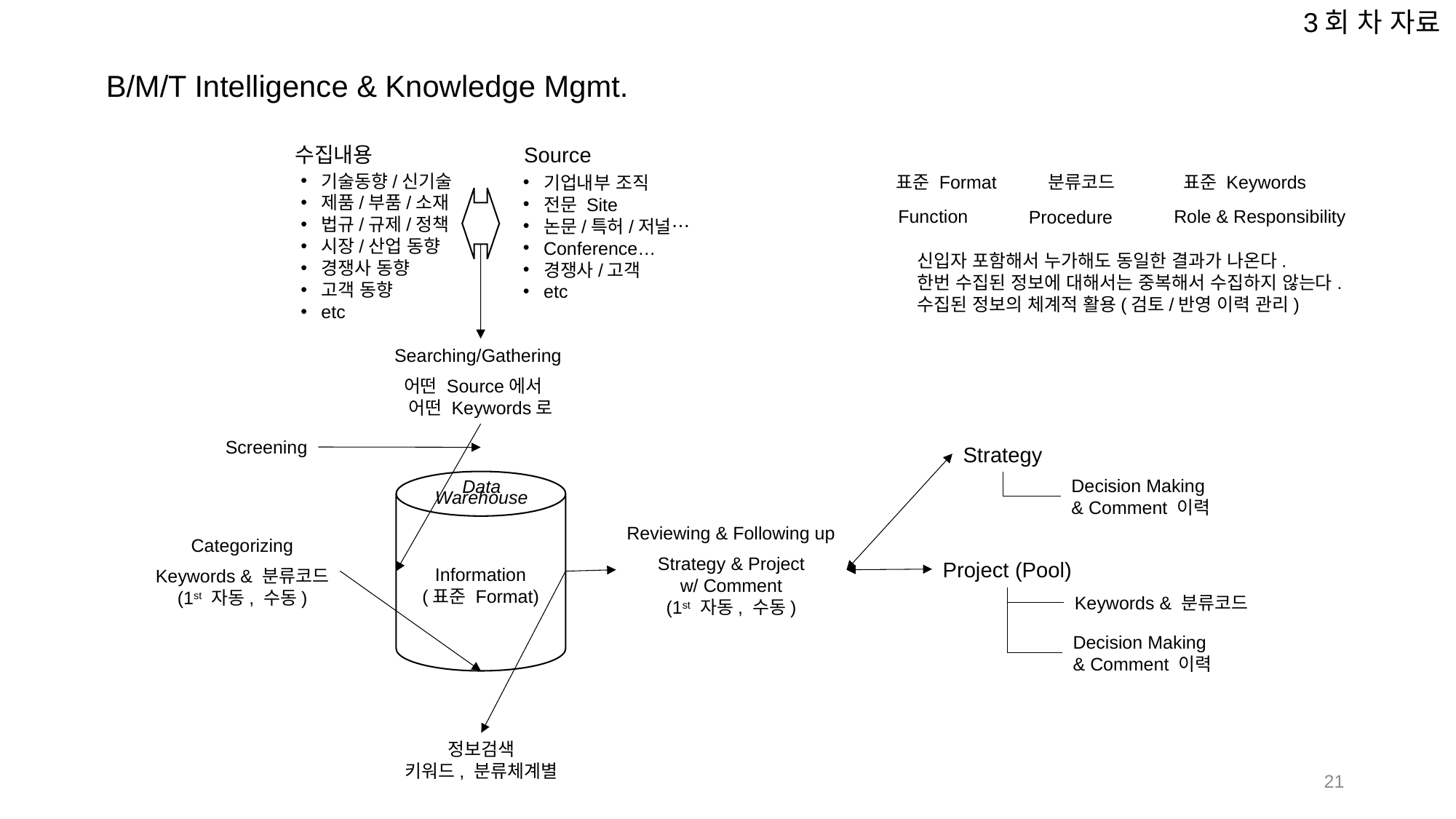

3회 차 자료
B/M/T Intelligence & Knowledge Mgmt.
수집내용
Source
기술동향/신기술
제품/부품/소재
법규/규제/정책
시장/산업 동향
경쟁사 동향
고객 동향
etc
표준 Keywords
분류코드
표준 Format
기업내부 조직
전문 Site
논문/특허/저널…
Conference…
경쟁사/고객
etc

Function
Role & Responsibility
Procedure
신입자 포함해서 누가해도 동일한 결과가 나온다.
한번 수집된 정보에 대해서는 중복해서 수집하지 않는다.
수집된 정보의 체계적 활용(검토/반영 이력 관리)
Searching/Gathering
어떤 Source에서    어떤 Keywords로
Screening
Strategy
Decision Making
& Comment 이력

Data
Warehouse
Reviewing & Following up
Strategy & Project
w/ Comment
(1st 자동, 수동)
Categorizing
Keywords & 분류코드
(1st 자동, 수동)
Project (Pool)
Information
(표준 Format)
Keywords & 분류코드
Decision Making
& Comment 이력
정보검색
키워드, 분류체계별
21